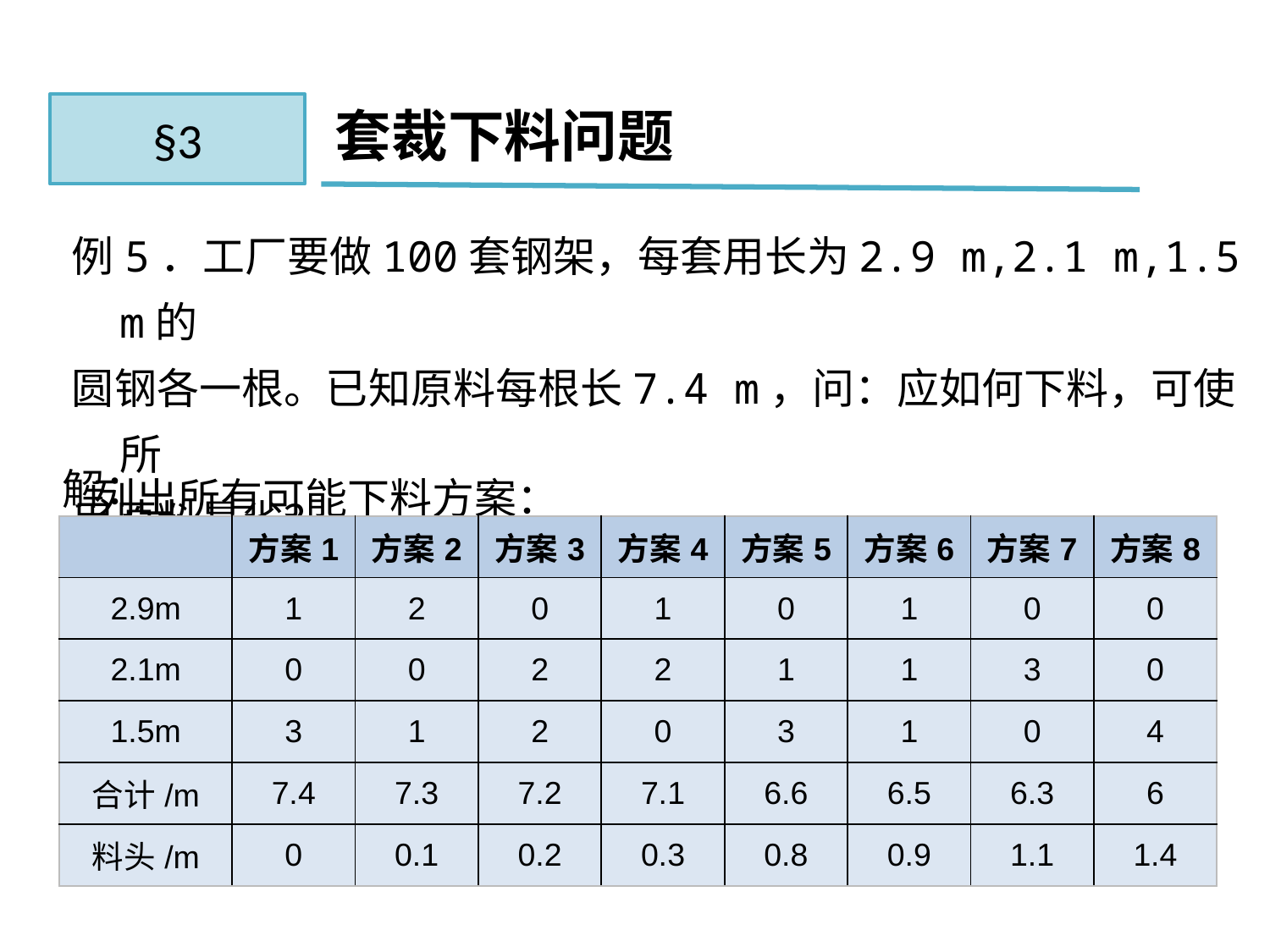

§3
套裁下料问题

例5．工厂要做100套钢架，每套用长为2.9 m,2.1 m,1.5 m的
圆钢各一根。已知原料每根长7.4 m，问：应如何下料，可使所
用原料最省？
列出所有可能下料方案：
解：
|  | 方案1 | 方案2 | 方案3 | 方案4 | 方案5 | 方案6 | 方案7 | 方案8 |
| --- | --- | --- | --- | --- | --- | --- | --- | --- |
| 2.9m | 1 | 2 | 0 | 1 | 0 | 1 | 0 | 0 |
| 2.1m | 0 | 0 | 2 | 2 | 1 | 1 | 3 | 0 |
| 1.5m | 3 | 1 | 2 | 0 | 3 | 1 | 0 | 4 |
| 合计/m | 7.4 | 7.3 | 7.2 | 7.1 | 6.6 | 6.5 | 6.3 | 6 |
| 料头/m | 0 | 0.1 | 0.2 | 0.3 | 0.8 | 0.9 | 1.1 | 1.4 |
77